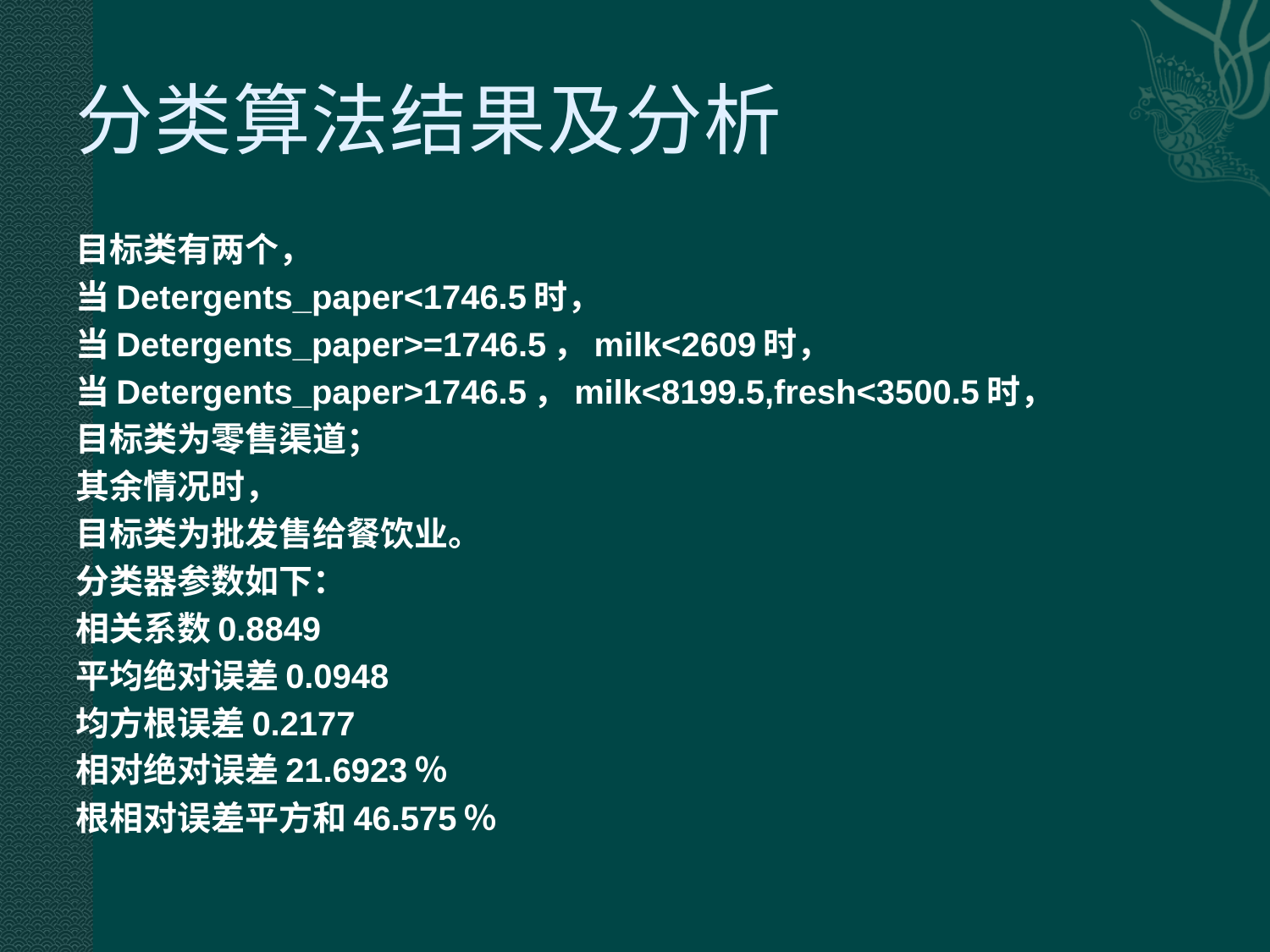

# 分类算法结果及分析
目标类有两个，
当Detergents_paper<1746.5时，
当Detergents_paper>=1746.5，milk<2609时，
当Detergents_paper>1746.5，milk<8199.5,fresh<3500.5时，
目标类为零售渠道；
其余情况时，
目标类为批发售给餐饮业。
分类器参数如下：
相关系数0.8849
平均绝对误差0.0948
均方根误差0.2177
相对绝对误差21.6923％
根相对误差平方和46.575％